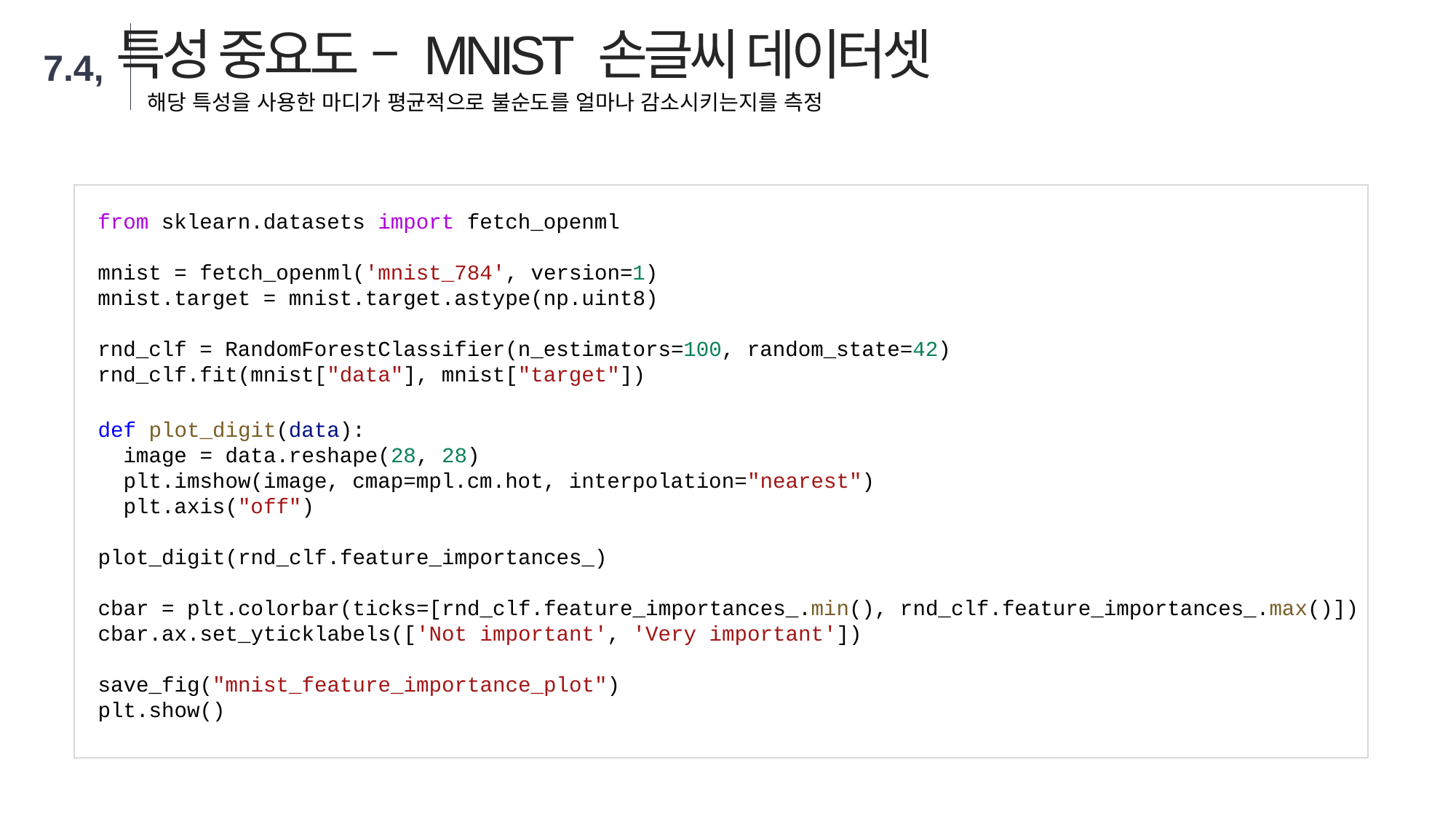

특성 중요도 – MNIST 손글씨 데이터셋
7.4,
해당 특성을 사용한 마디가 평균적으로 불순도를 얼마나 감소시키는지를 측정

from sklearn.datasets import fetch_openml
mnist = fetch_openml('mnist_784', version=1)
mnist.target = mnist.target.astype(np.uint8)
rnd_clf = RandomForestClassifier(n_estimators=100, random_state=42)
rnd_clf.fit(mnist["data"], mnist["target"])
def plot_digit(data):
  image = data.reshape(28, 28)
  plt.imshow(image, cmap=mpl.cm.hot, interpolation="nearest")
  plt.axis("off")

plot_digit(rnd_clf.feature_importances_)
cbar = plt.colorbar(ticks=[rnd_clf.feature_importances_.min(), rnd_clf.feature_importances_.max()])
cbar.ax.set_yticklabels(['Not important', 'Very important'])
save_fig("mnist_feature_importance_plot")
plt.show()